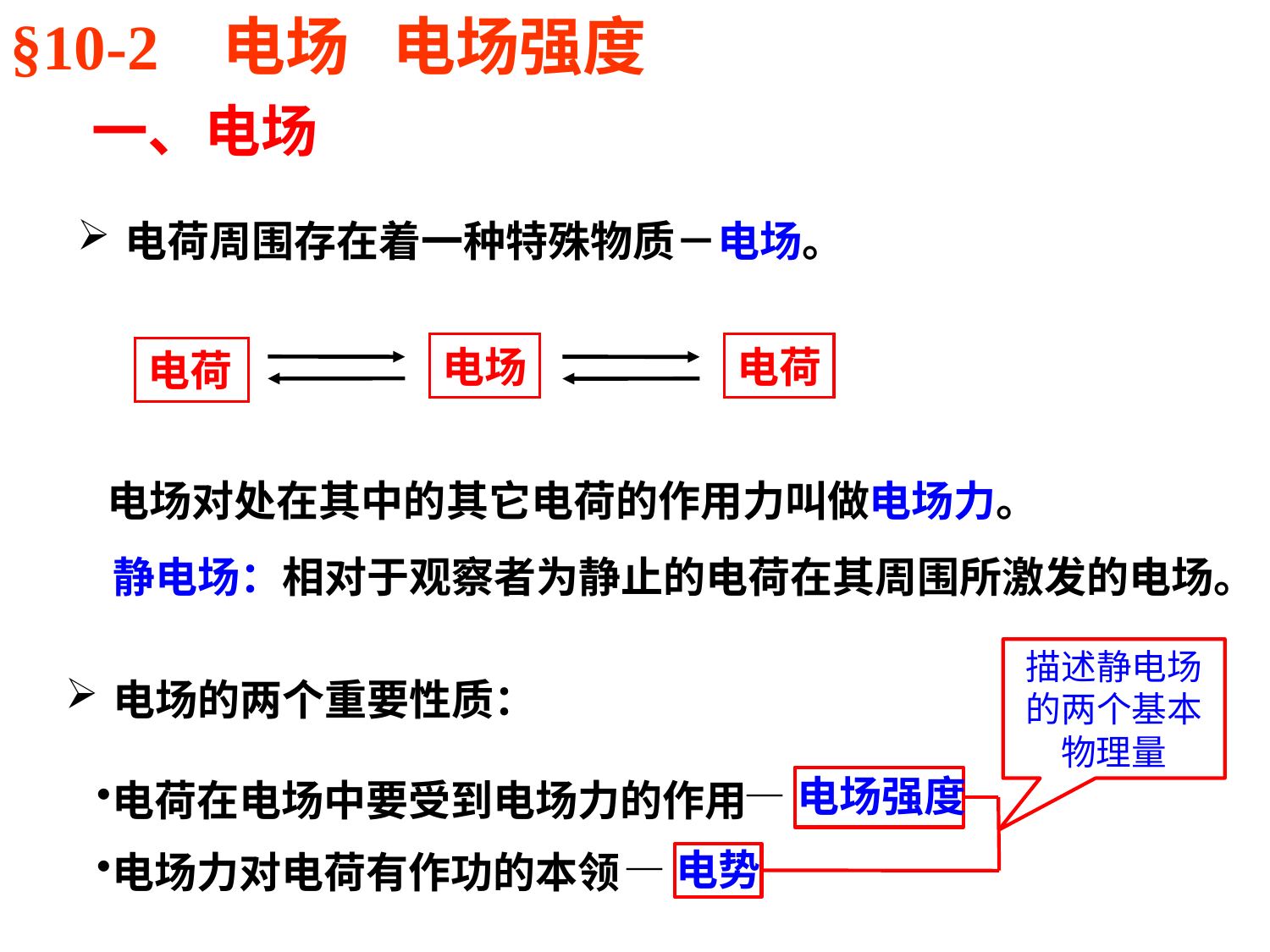

§10-2   电场   电场强度
一、电场
电荷周围存在着一种特殊物质－电场。
电荷
电荷
电场

电场对处在其中的其它电荷的作用力叫做电场力。
静电场：相对于观察者为静止的电荷在其周围所激发的电场。
描述静电场的两个基本物理量

电场的两个重要性质：
—电场强度
—电势
电荷在电场中要受到电场力的作用
电场力对电荷有作功的本领